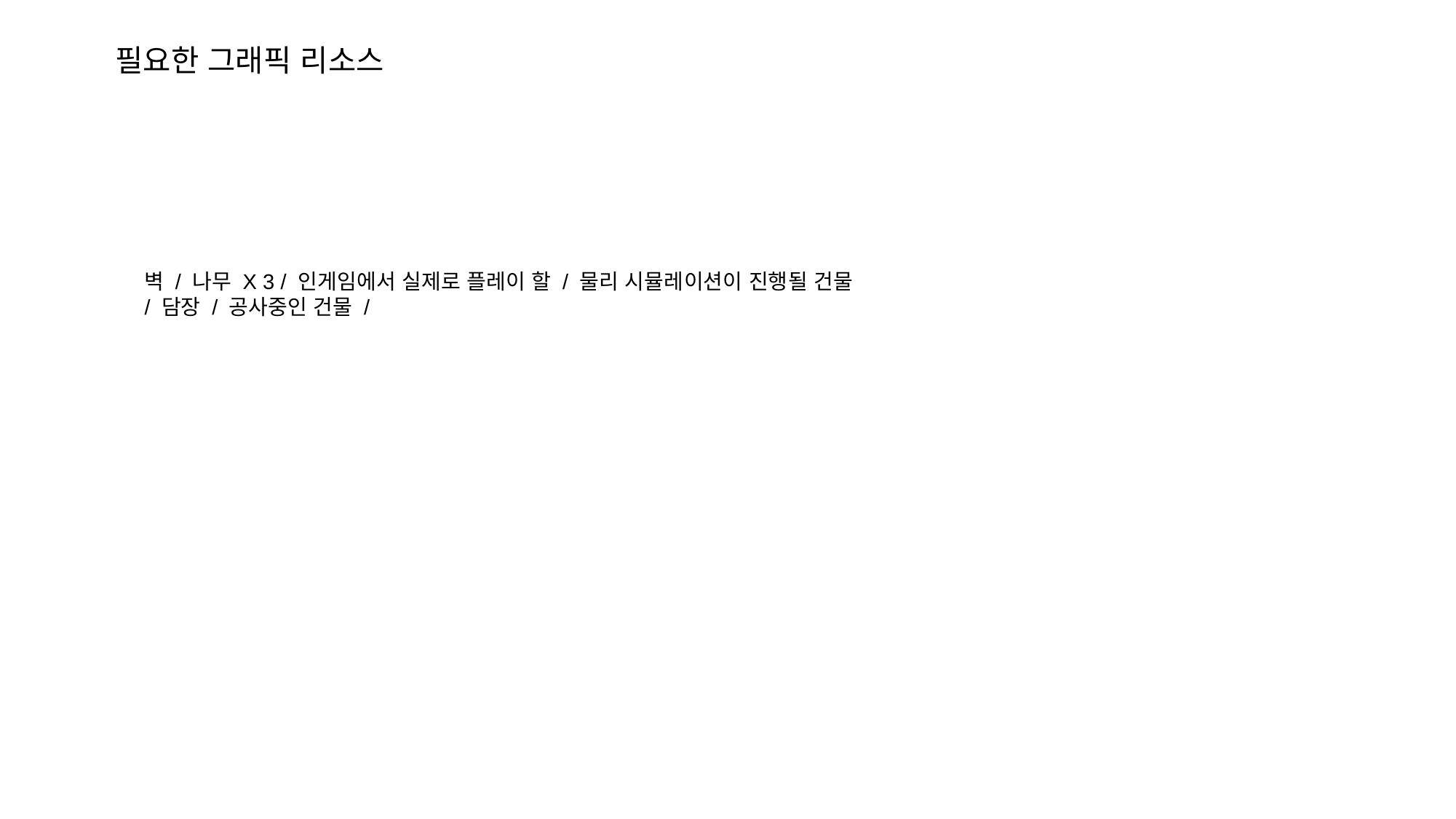

# 필요한 그래픽 리소스
벽 / 나무 X 3 / 인게임에서 실제로 플레이 할 / 물리 시뮬레이션이 진행될 건물
/ 담장 / 공사중인 건물 /